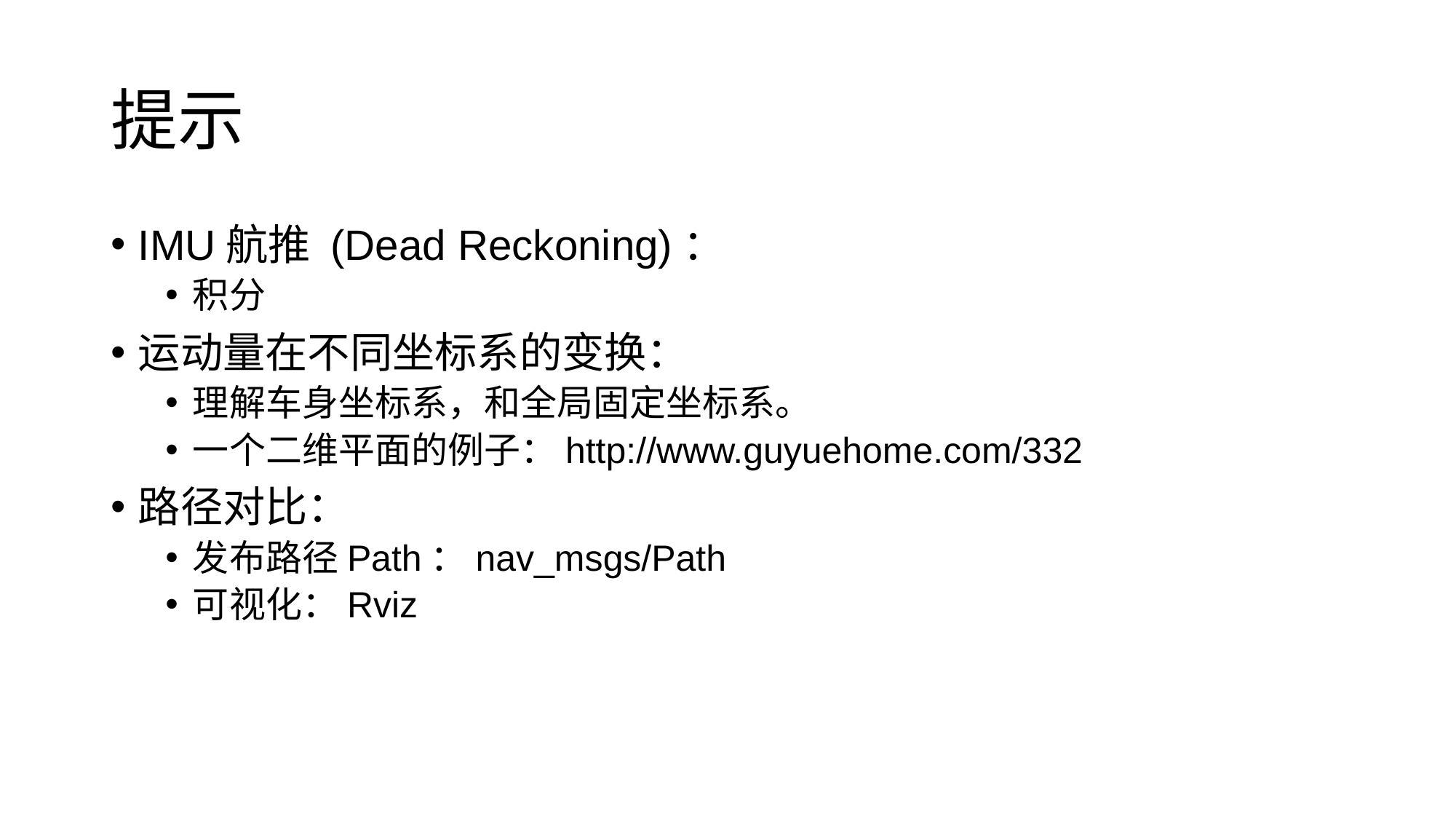

# 提示
IMU航推 (Dead Reckoning)：
积分
运动量在不同坐标系的变换：
理解车身坐标系，和全局固定坐标系。
一个二维平面的例子：http://www.guyuehome.com/332
路径对比：
发布路径Path：nav_msgs/Path
可视化：Rviz